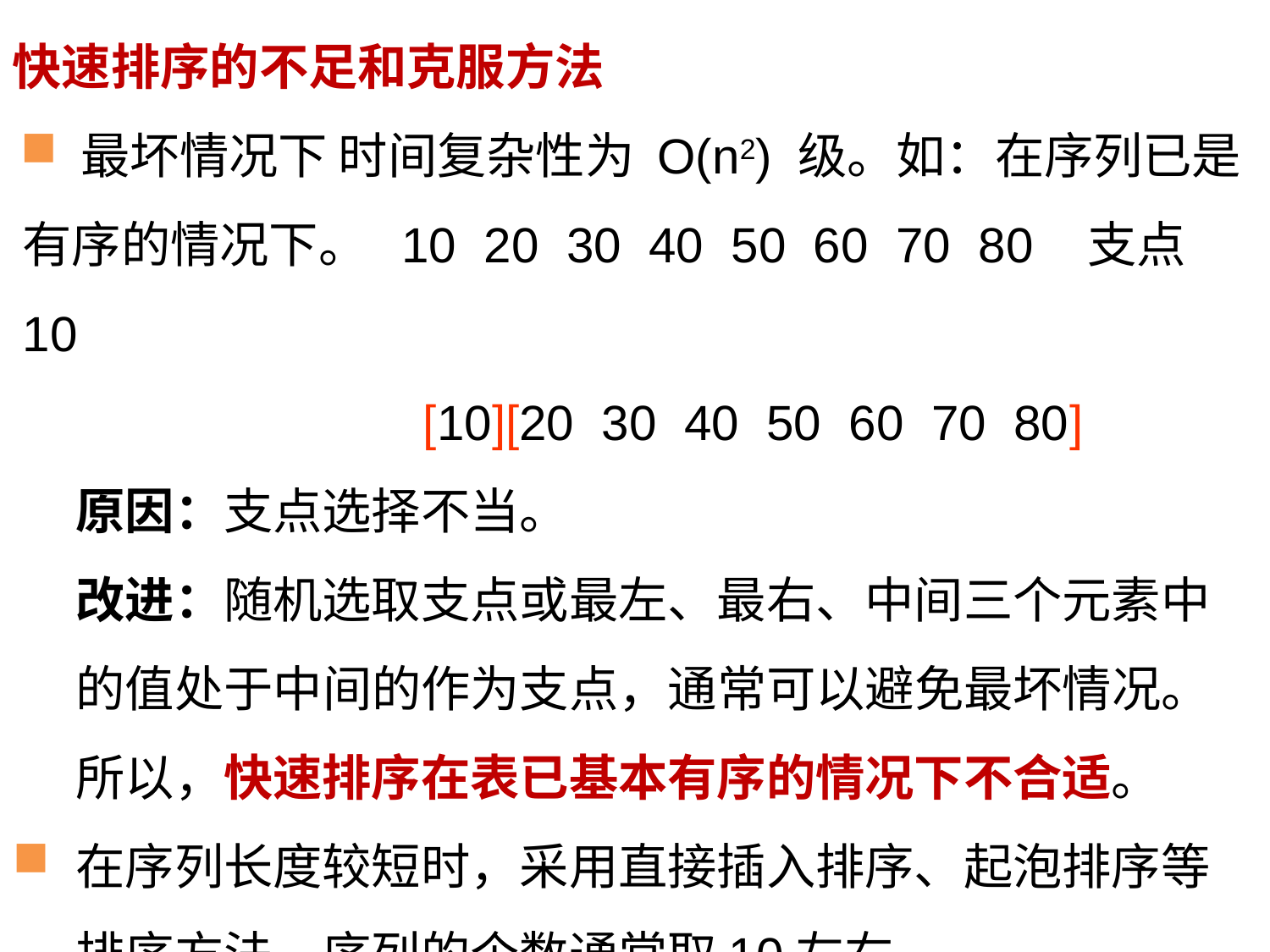

快速排序的不足和克服方法
 最坏情况下 时间复杂性为 O(n2) 级。如：在序列已是有序的情况下。  10  20  30  40  50  60  70  80   支点 10
	                [10][20  30  40  50  60  70  80]
原因：支点选择不当。
改进：随机选取支点或最左、最右、中间三个元素中的值处于中间的作为支点，通常可以避免最坏情况。
所以，快速排序在表已基本有序的情况下不合适。
在序列长度较短时，采用直接插入排序、起泡排序等排序方法。序列的个数通常取10左右。